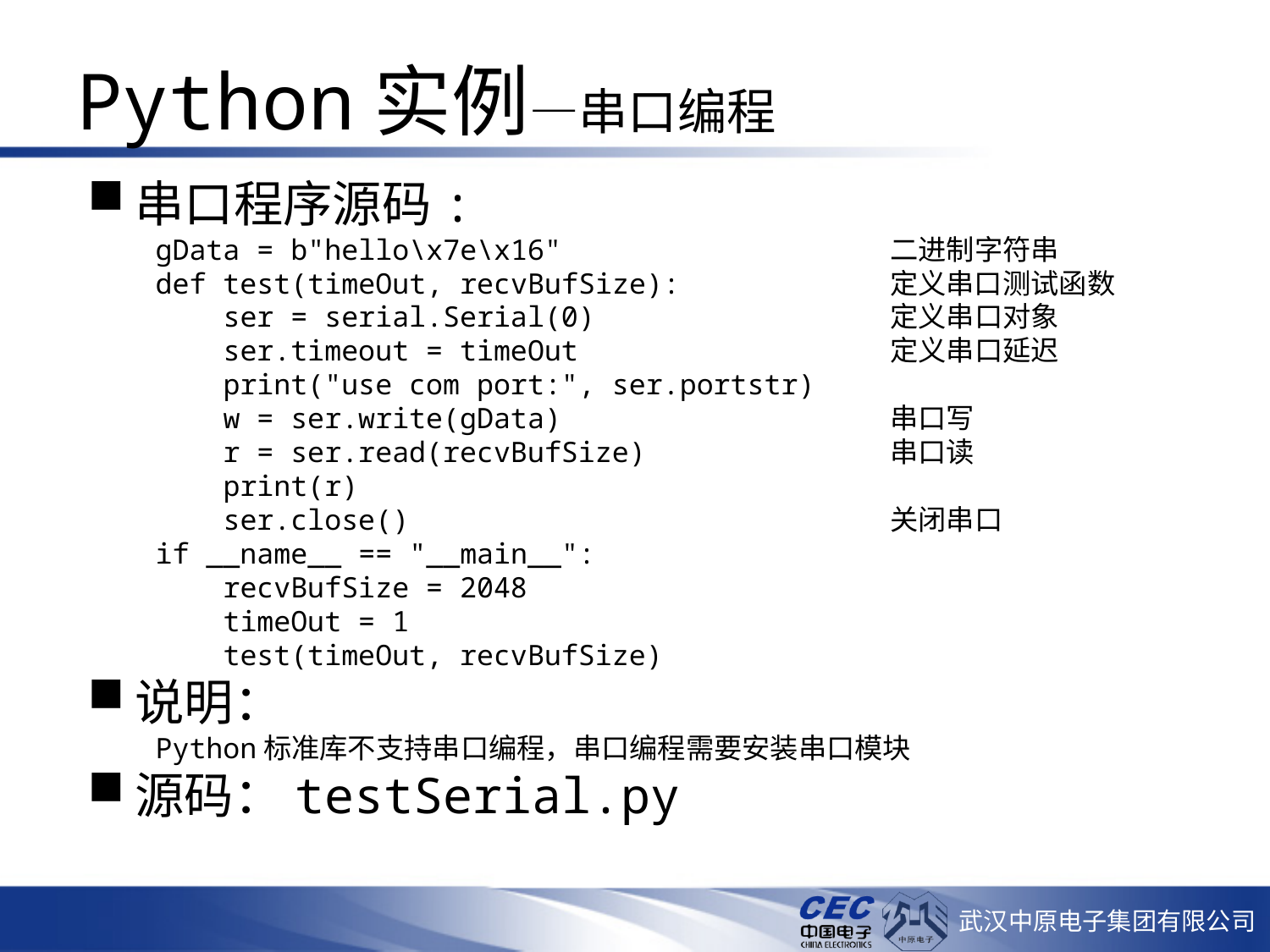

# Python实例—串口编程
串口程序源码:
    gData = b"hello\x7e\x16"                   二进制字符串
    def test(timeOut, recvBufSize):            定义串口测试函数
        ser = serial.Serial(0)                 定义串口对象
        ser.timeout = timeOut                  定义串口延迟
        print("use com port:", ser.portstr)
        w = ser.write(gData)                   串口写
        r = ser.read(recvBufSize)              串口读
        print(r)
        ser.close()                            关闭串口
    if __name__ == "__main__":
        recvBufSize = 2048
        timeOut = 1
        test(timeOut, recvBufSize)
说明：
    Python标准库不支持串口编程，串口编程需要安装串口模块
源码：testSerial.py